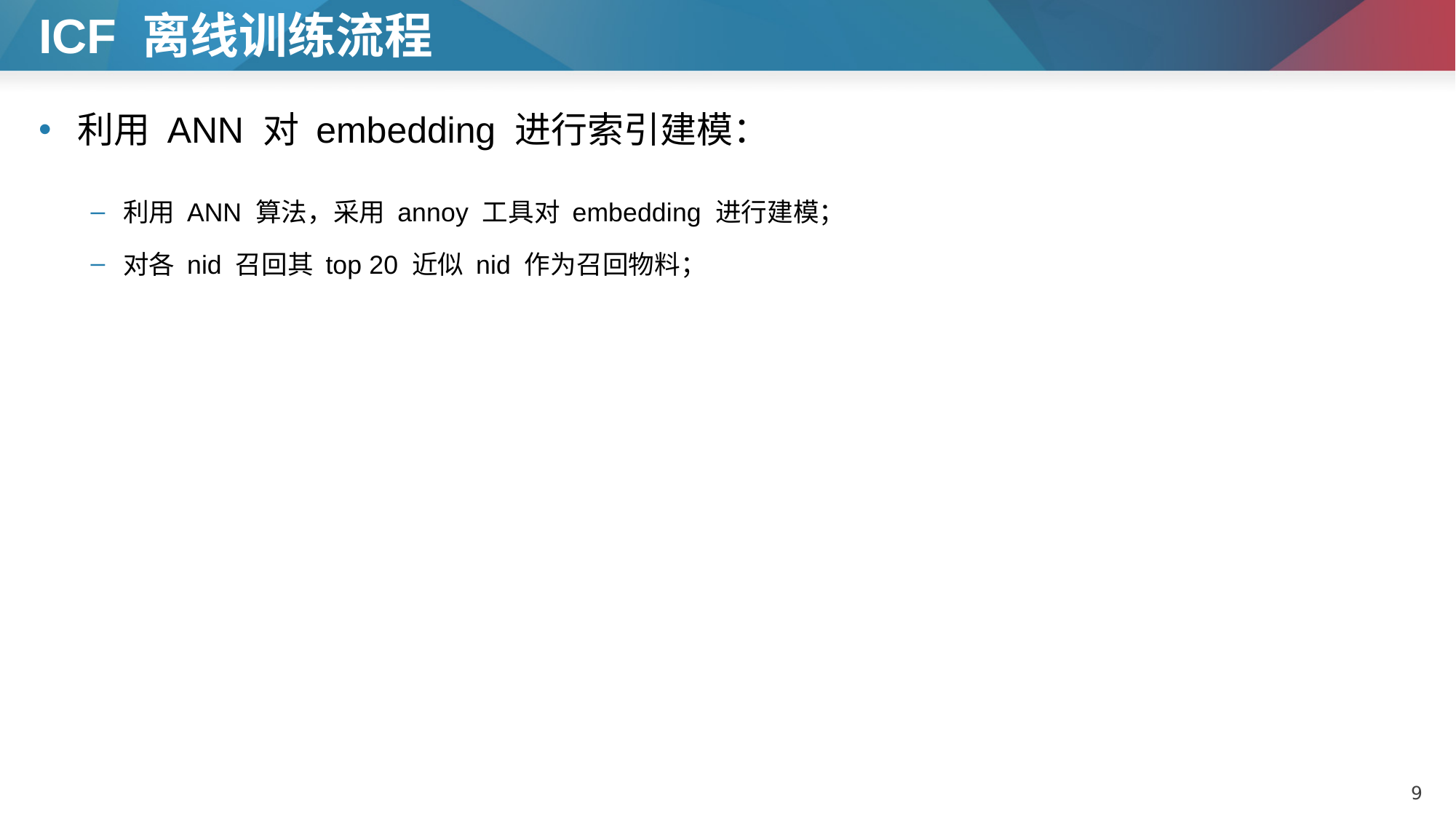

# ICF 离线训练流程
利用 ANN 对 embedding 进行索引建模：

利用 ANN 算法，采用 annoy 工具对 embedding 进行建模；
对各 nid 召回其 top 20 近似 nid 作为召回物料；